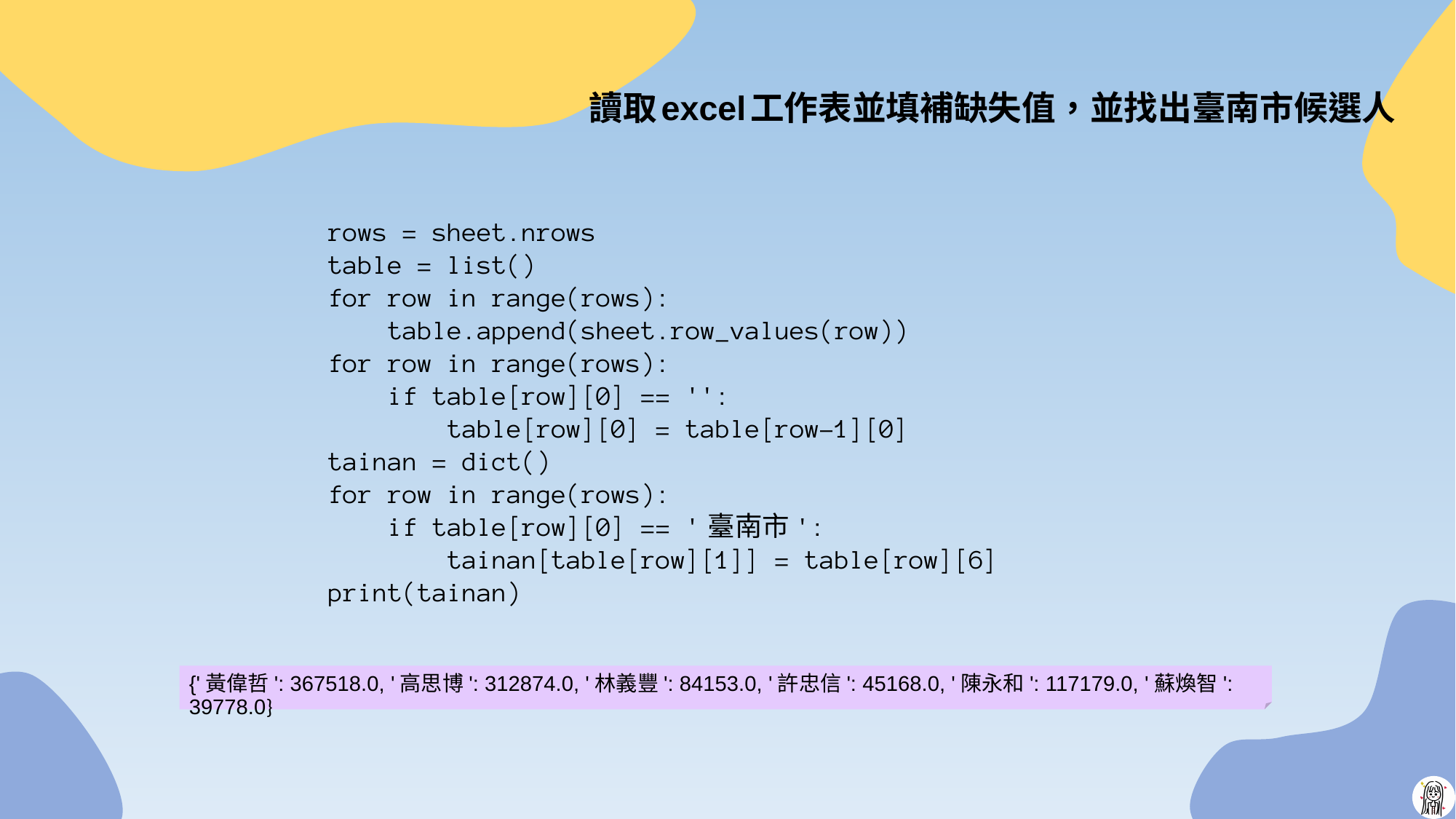

# 讀取excel工作表並填補缺失值，並找出臺南市候選人
rows = sheet.nrows
table = list()
for row in range(rows):
    table.append(sheet.row_values(row))
for row in range(rows):
    if table[row][0] == '':
        table[row][0] = table[row-1][0]
tainan = dict()
for row in range(rows):
    if table[row][0] == '臺南市':
        tainan[table[row][1]] = table[row][6]
print(tainan)

{'黃偉哲': 367518.0, '高思博': 312874.0, '林義豐': 84153.0, '許忠信': 45168.0, '陳永和': 117179.0, '蘇煥智': 39778.0}
30